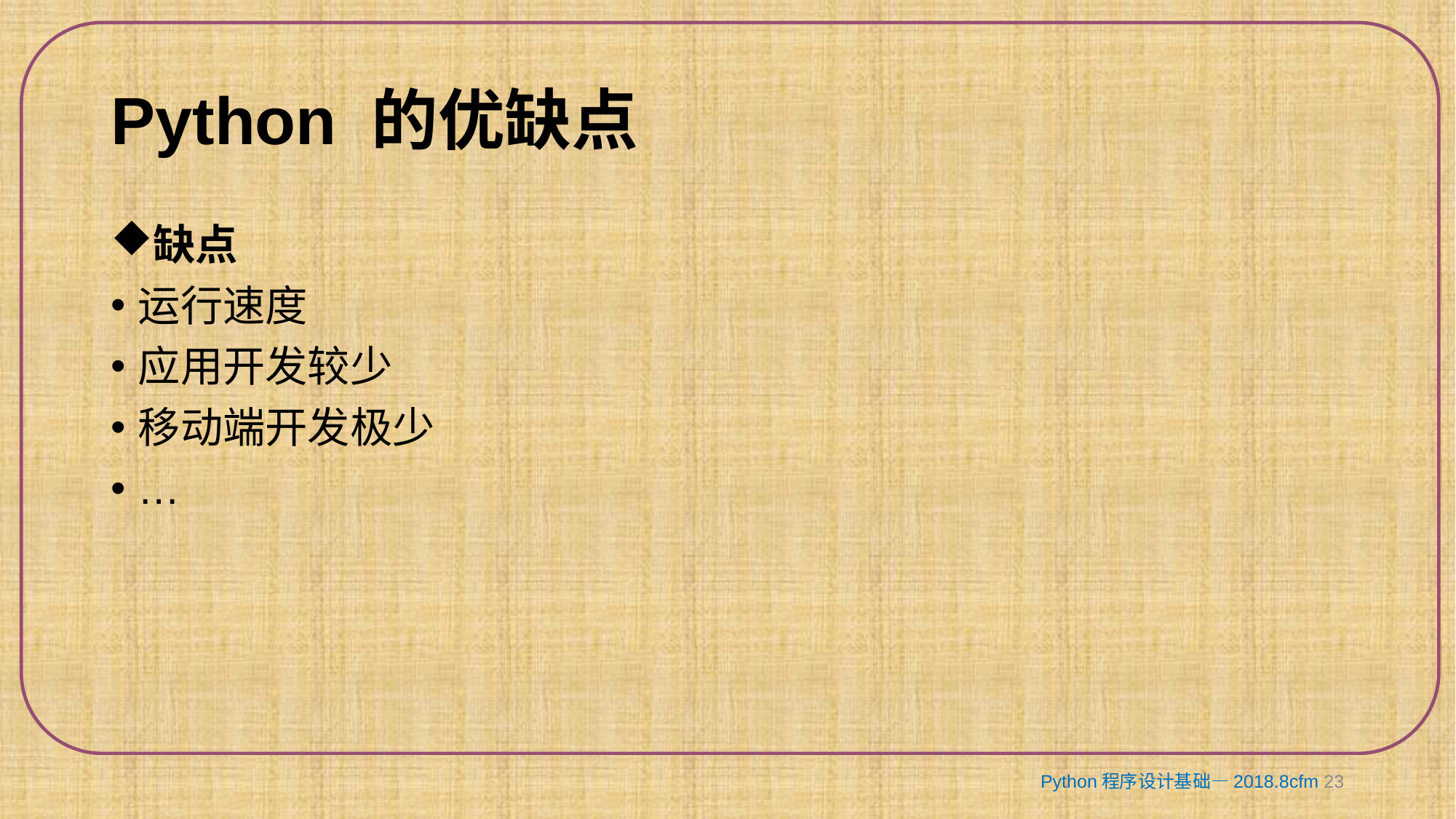

# Python 的优缺点
缺点
运行速度
应用开发较少
移动端开发极少
…

Python程序设计基础—2018.8cfm 23